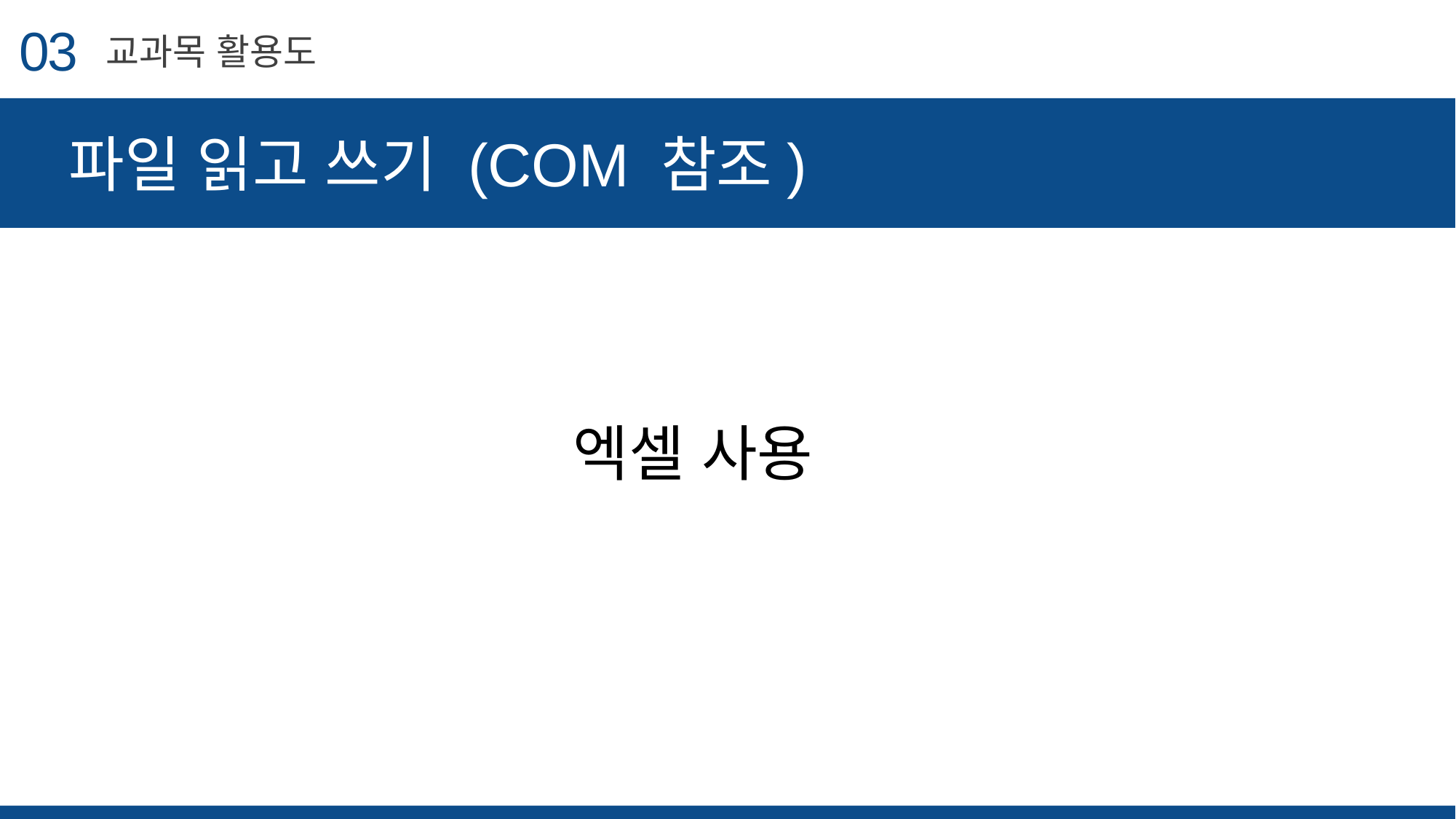

03
교과목 활용도

파일 읽고 쓰기 (COM 참조)
엑셀 사용